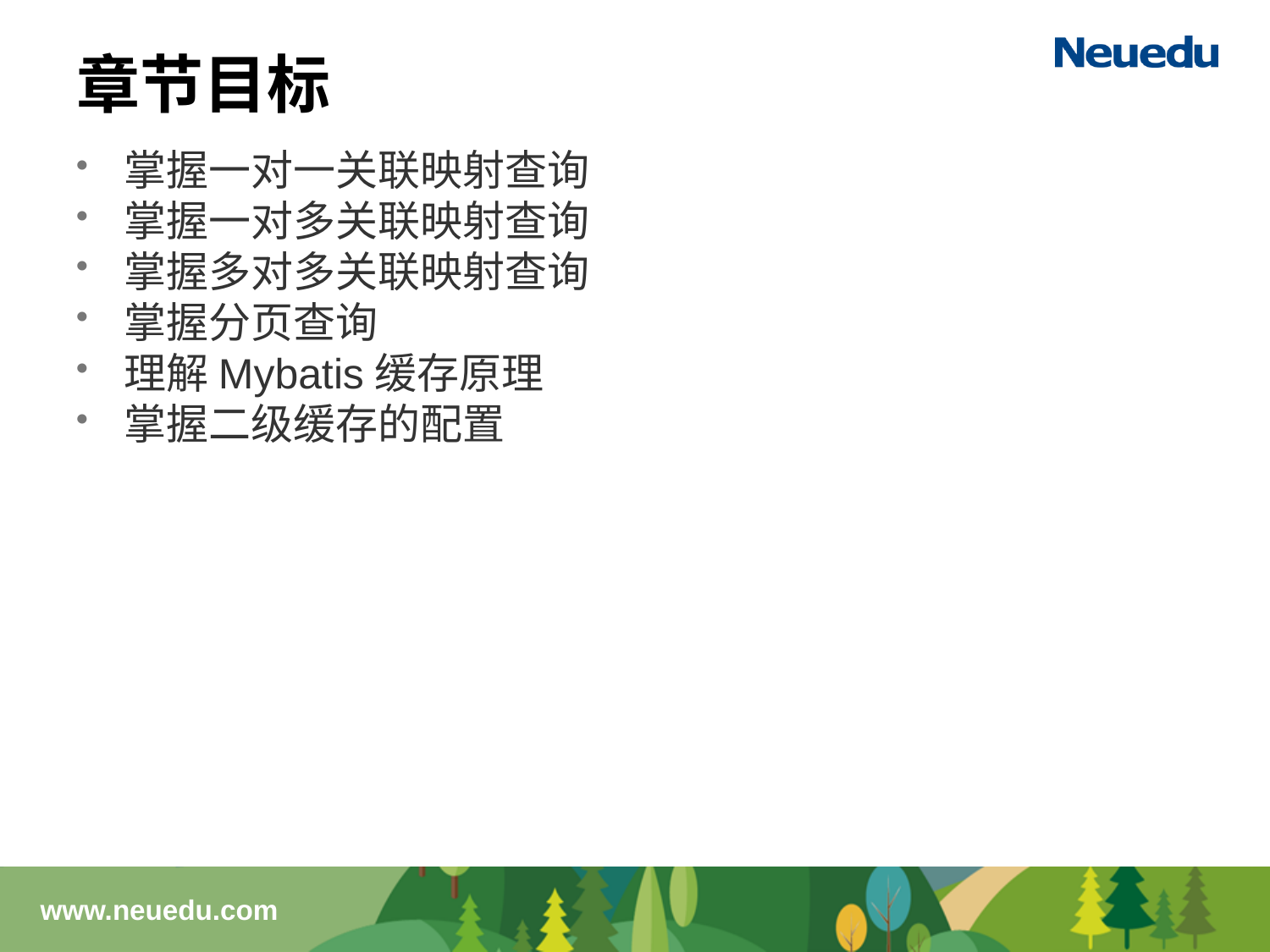

# 章节目标
掌握一对一关联映射查询
掌握一对多关联映射查询
掌握多对多关联映射查询
掌握分页查询
理解Mybatis缓存原理
掌握二级缓存的配置